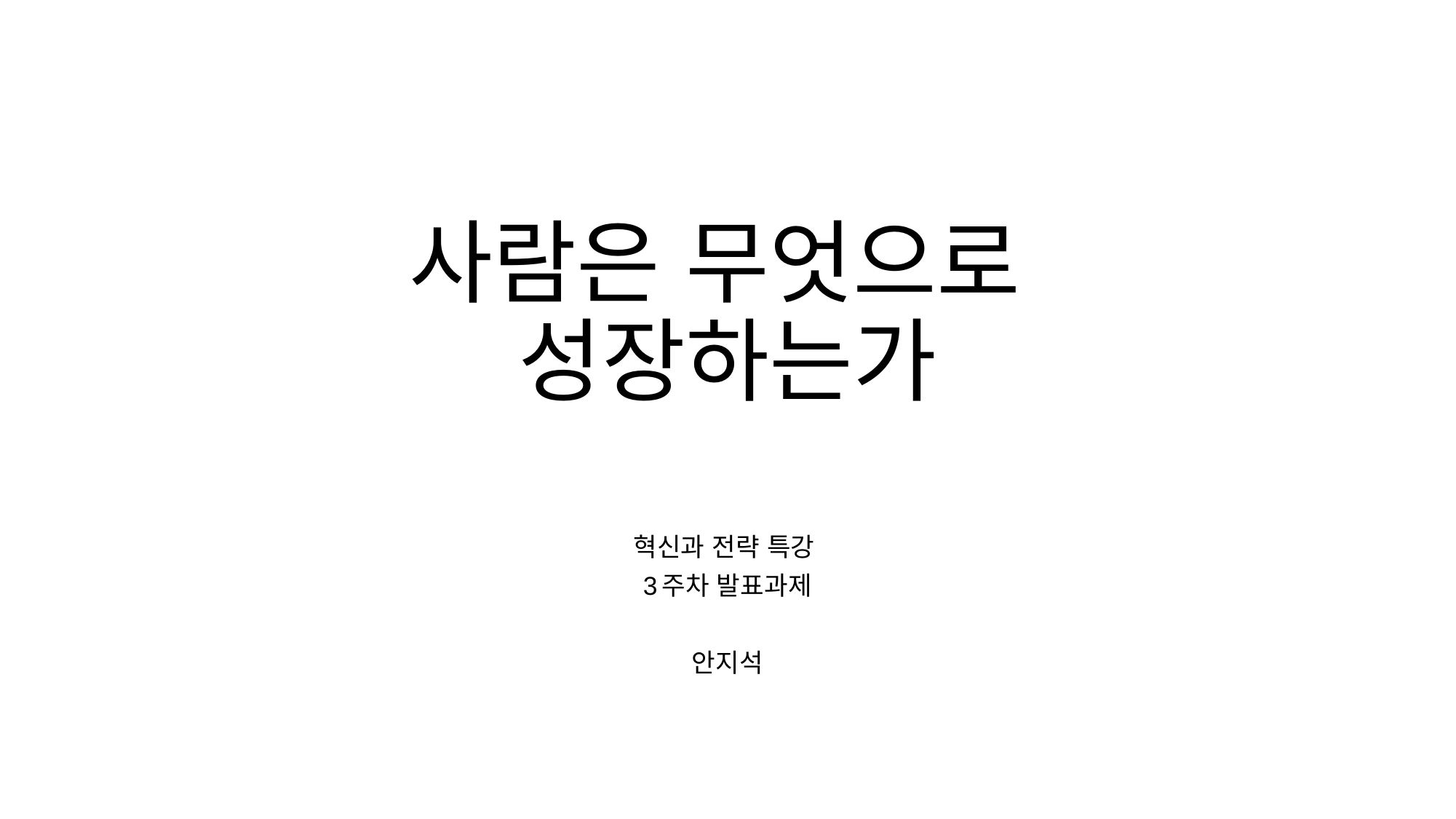

# 사람은 무엇으로 성장하는가

혁신과 전략 특강
3주차 발표과제

안지석